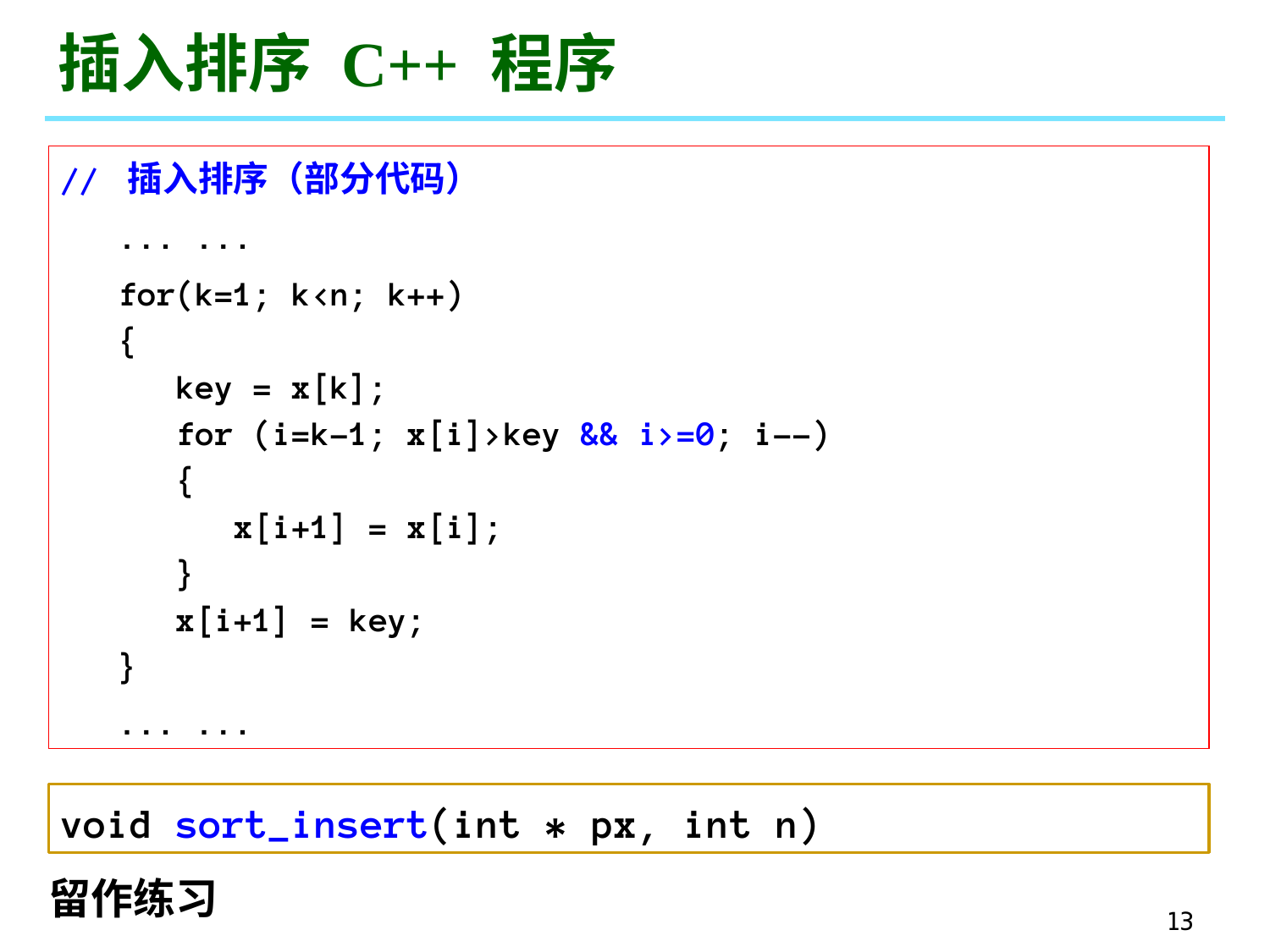

# 插入排序 C++ 程序
// 插入排序（部分代码）
   ... ...
   for(k=1; k<n; k++)
   {
      key = x[k];
      for (i=k-1; x[i]>key && i>=0; i--)
      {
         x[i+1] = x[i];
      }
      x[i+1] = key;
   }
   ... ...
void sort_insert(int * px, int n)
留作练习
13